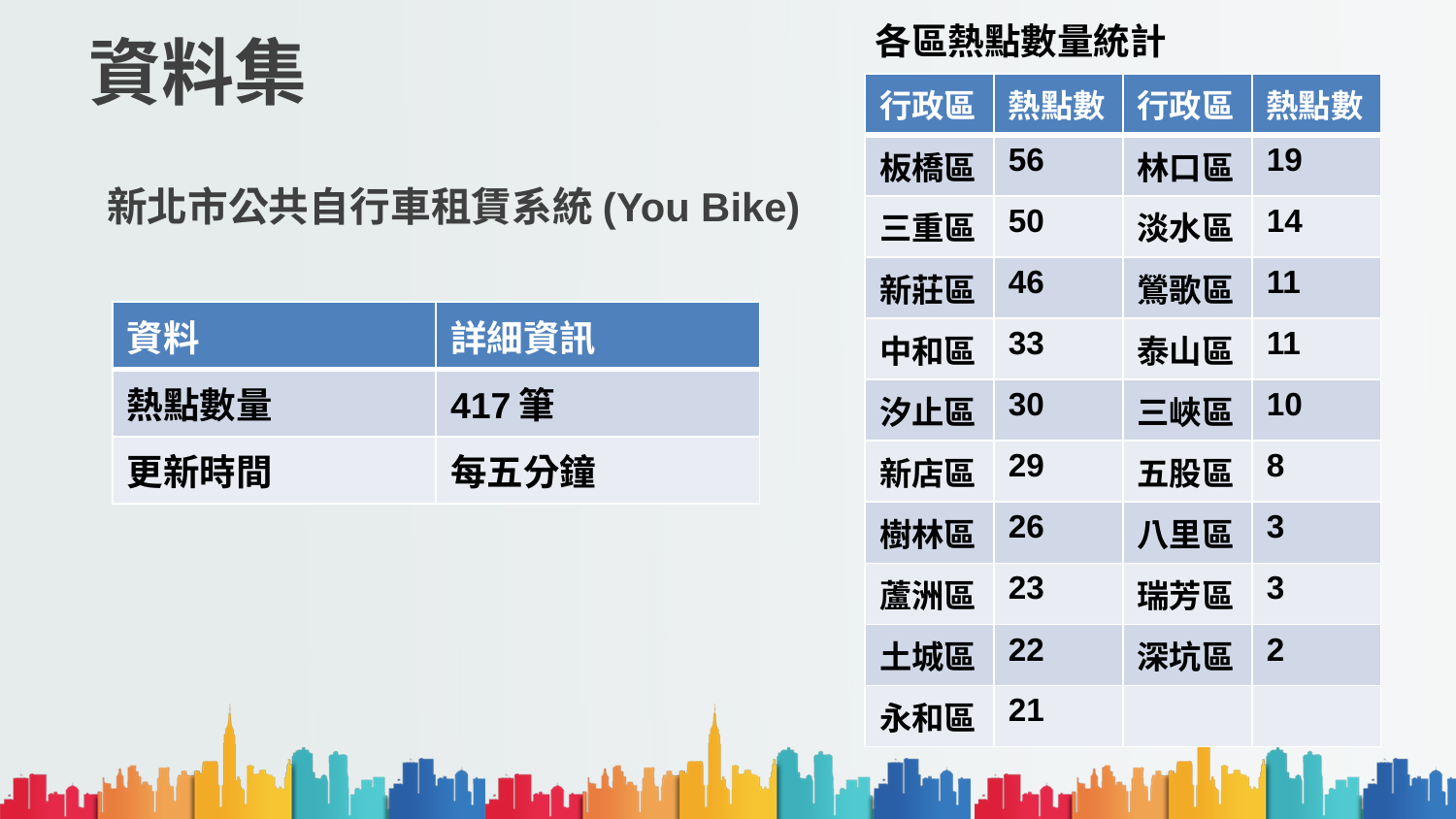

# 資料集
各區熱點數量統計
| 行政區 | 熱點數 | 行政區 | 熱點數 |
| --- | --- | --- | --- |
| 板橋區 | 56 | 林口區 | 19 |
| 三重區 | 50 | 淡水區 | 14 |
| 新莊區 | 46 | 鶯歌區 | 11 |
| 中和區 | 33 | 泰山區 | 11 |
| 汐止區 | 30 | 三峽區 | 10 |
| 新店區 | 29 | 五股區 | 8 |
| 樹林區 | 26 | 八里區 | 3 |
| 蘆洲區 | 23 | 瑞芳區 | 3 |
| 土城區 | 22 | 深坑區 | 2 |
| 永和區 | 21 |  |  |
新北市公共自行車租賃系統(You Bike)
| 資料 | 詳細資訊 |
| --- | --- |
| 熱點數量 | 417筆 |
| 更新時間 | 每五分鐘 |